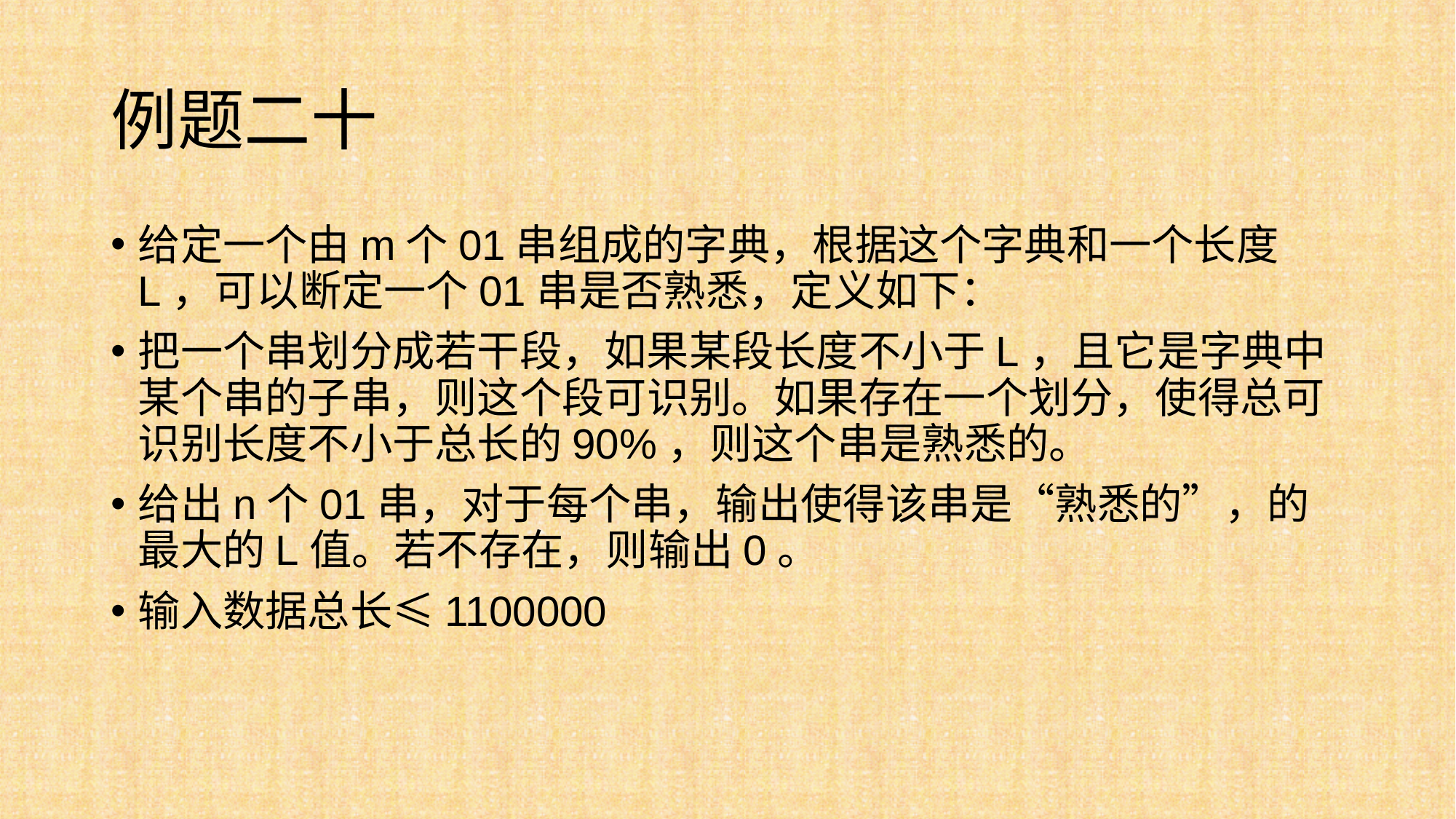

# 例题二十
给定一个由m个01串组成的字典，根据这个字典和一个长度L，可以断定一个01串是否熟悉，定义如下：
把一个串划分成若干段，如果某段长度不小于L，且它是字典中某个串的子串，则这个段可识别。如果存在一个划分，使得总可识别长度不小于总长的90%，则这个串是熟悉的。
给出n个01串，对于每个串，输出使得该串是“熟悉的”，的最大的L值。若不存在，则输出0。
输入数据总长≤1100000